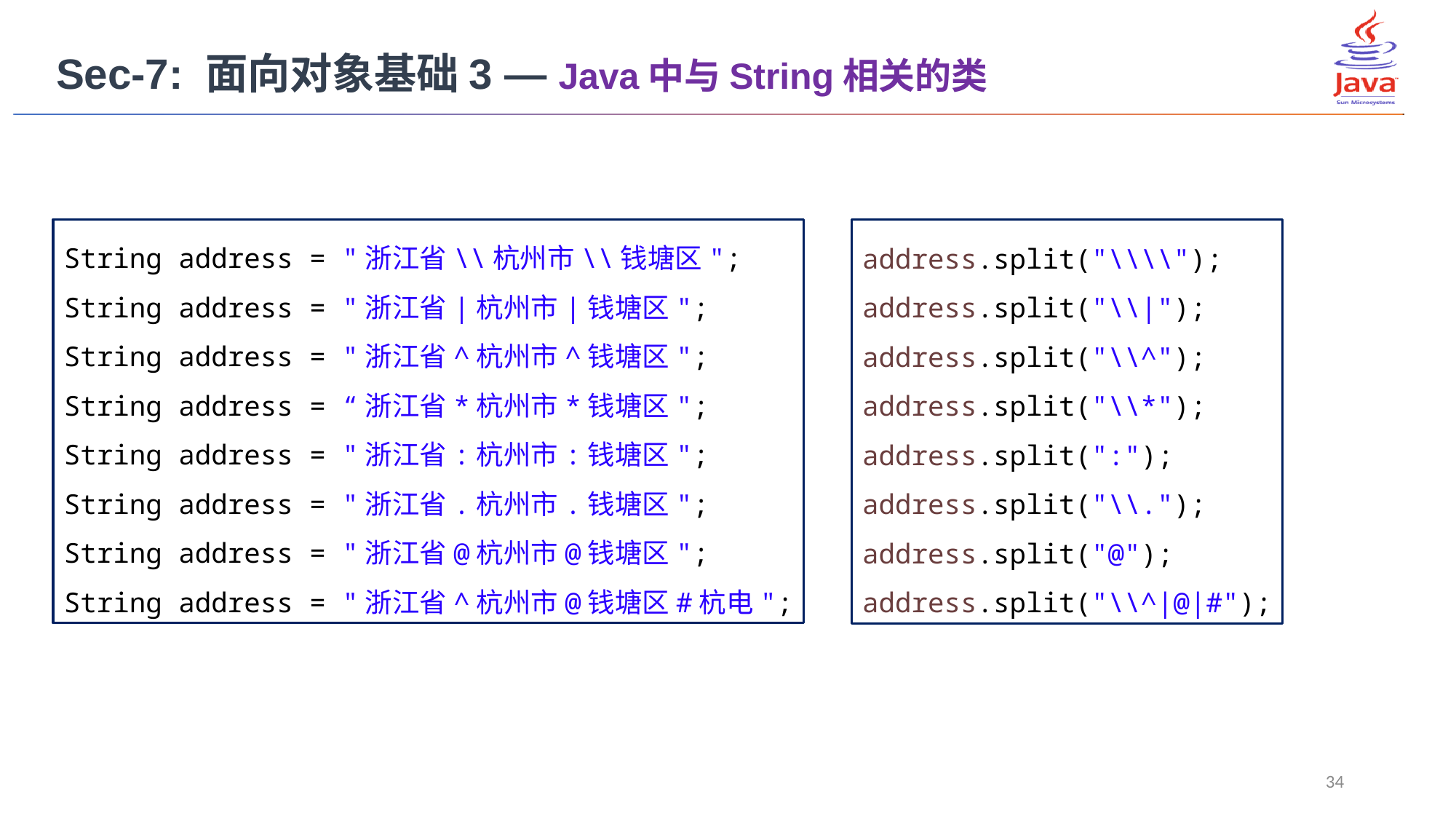

Sec-7: 面向对象基础3 — Java中与String相关的类
String address = "浙江省\\杭州市\\钱塘区";
String address = "浙江省|杭州市|钱塘区";
String address = "浙江省^杭州市^钱塘区";
String address = “浙江省*杭州市*钱塘区";
String address = "浙江省:杭州市:钱塘区";
String address = "浙江省.杭州市.钱塘区";
String address = "浙江省@杭州市@钱塘区";
String address = "浙江省^杭州市@钱塘区#杭电";
address.split("\\\\");
address.split("\\|");
address.split("\\^");
address.split("\\*");
address.split(":");
address.split("\\.");
address.split("@");
address.split("\\^|@|#");
34